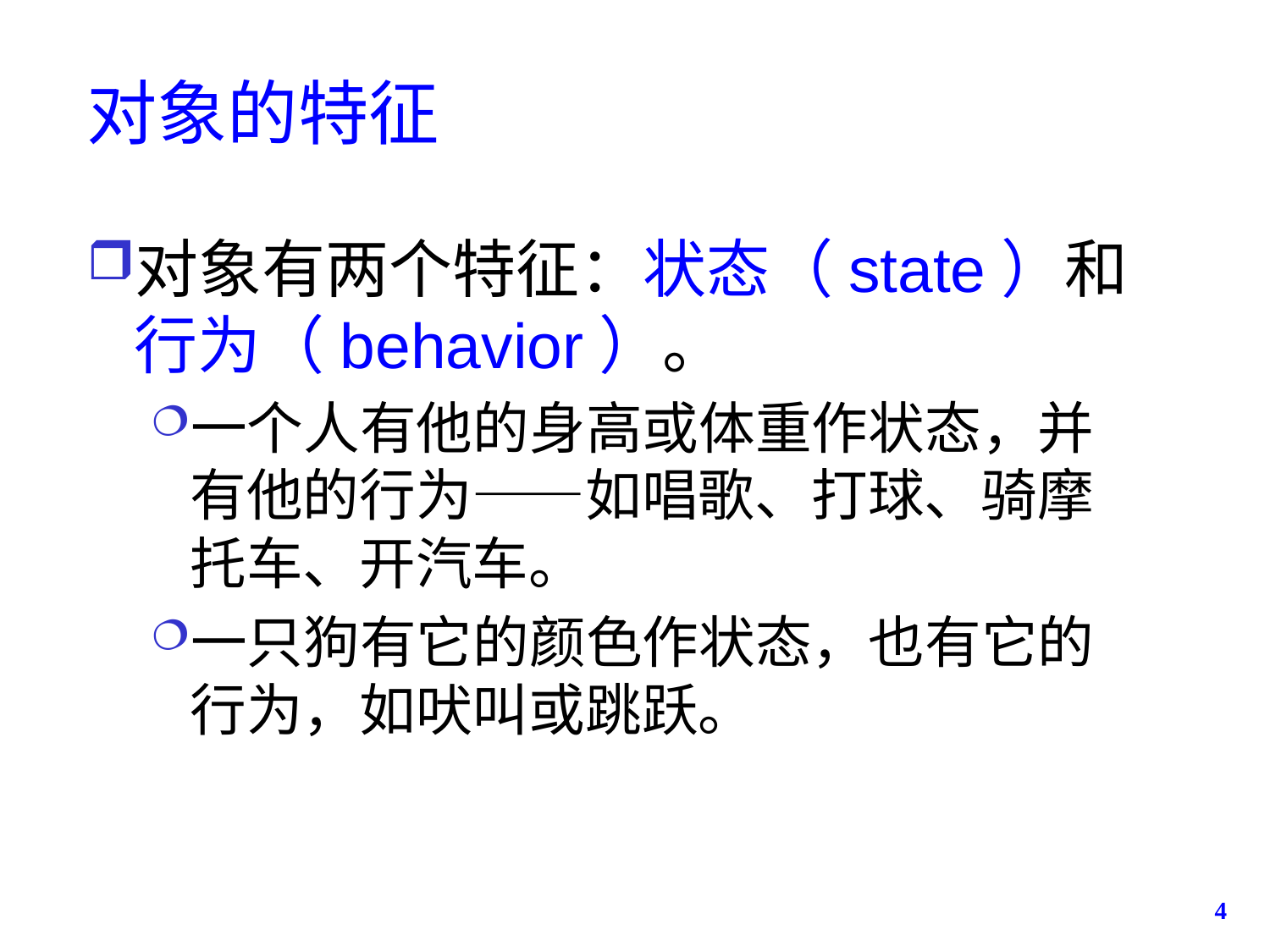

# 对象的特征
对象有两个特征：状态（state）和行为（behavior）。
一个人有他的身高或体重作状态，并有他的行为——如唱歌、打球、骑摩托车、开汽车。
一只狗有它的颜色作状态，也有它的行为，如吠叫或跳跃。

4